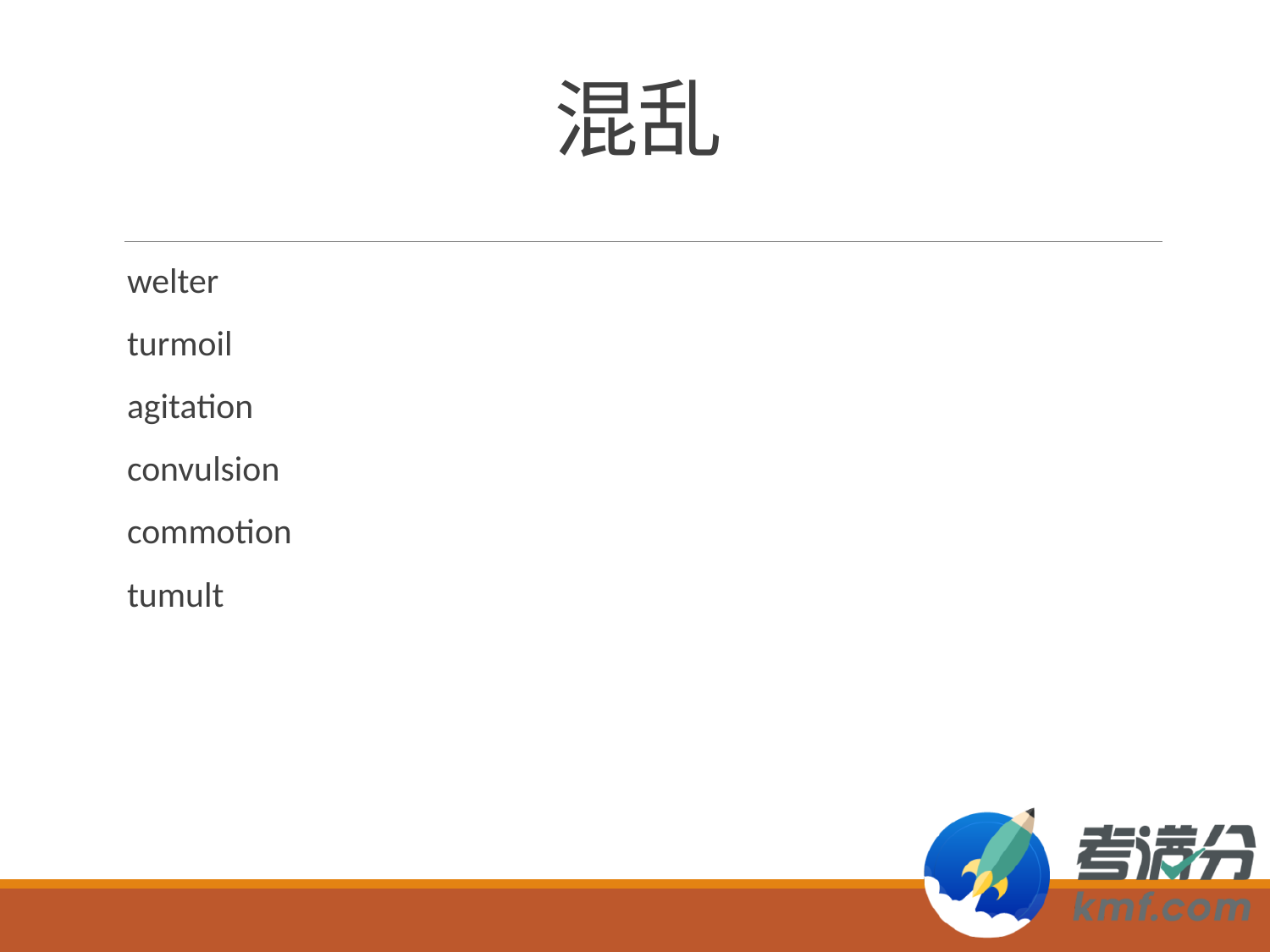

# 混乱
welter
turmoil
agitation
convulsion
commotion
tumult